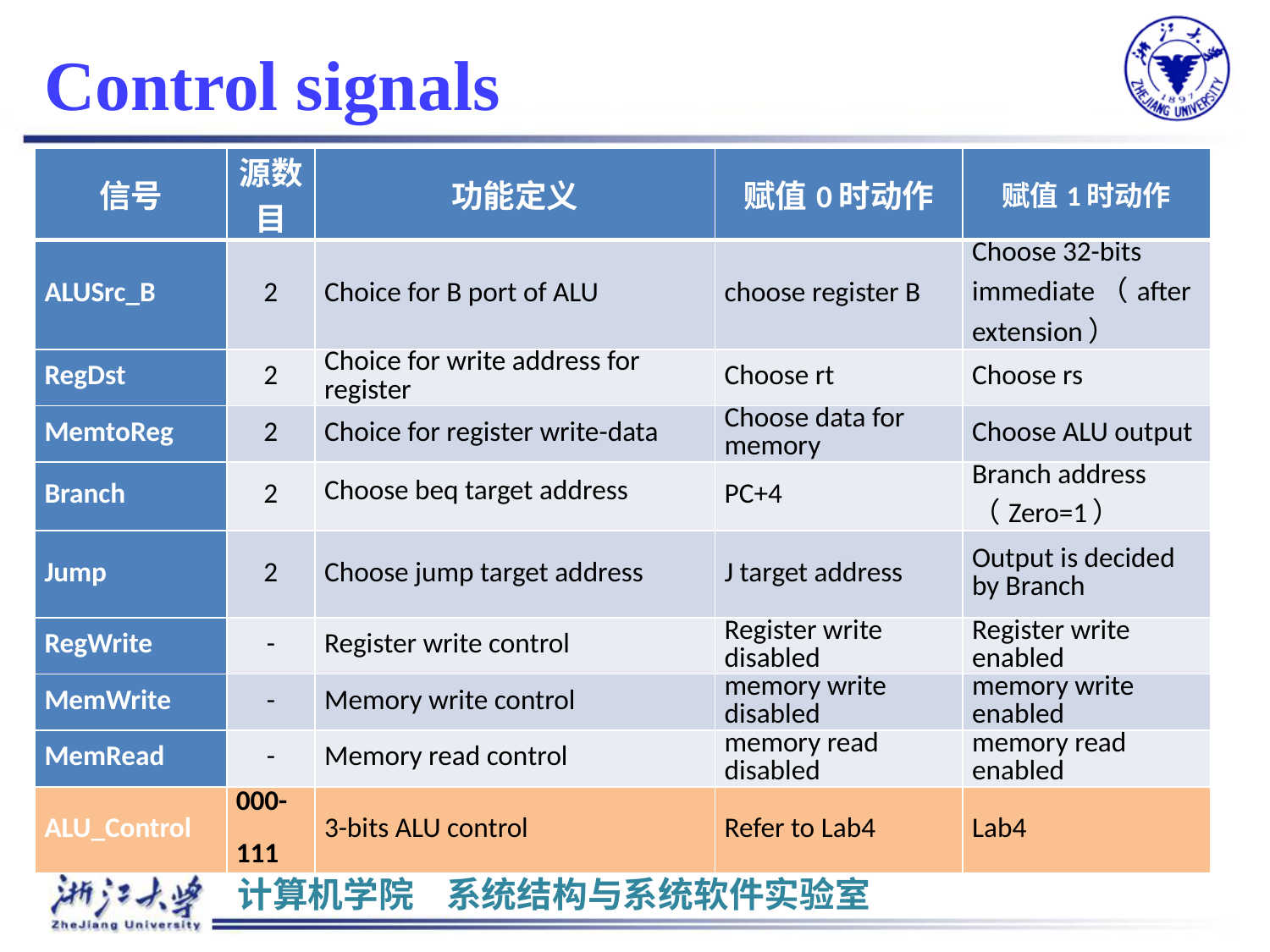

# Control signals
| 信号 | 源数目 | 功能定义 | 赋值0时动作 | 赋值1时动作 |
| --- | --- | --- | --- | --- |
| ALUSrc\_B | 2 | Choice for B port of ALU | choose register B | Choose 32-bits immediate（after extension） |
| RegDst | 2 | Choice for write address for register | Choose rt | Choose rs |
| MemtoReg | 2 | Choice for register write-data | Choose data for memory | Choose ALU output |
| Branch | 2 | Choose beq target address | PC+4 | Branch address（Zero=1） |
| Jump | 2 | Choose jump target address | J target address | Output is decided by Branch |
| RegWrite | - | Register write control | Register write disabled | Register write enabled |
| MemWrite | - | Memory write control | memory write disabled | memory write enabled |
| MemRead | - | Memory read control | memory read disabled | memory read enabled |
| ALU\_Control | 000- 111 | 3-bits ALU control | Refer to Lab4 | Lab4 |